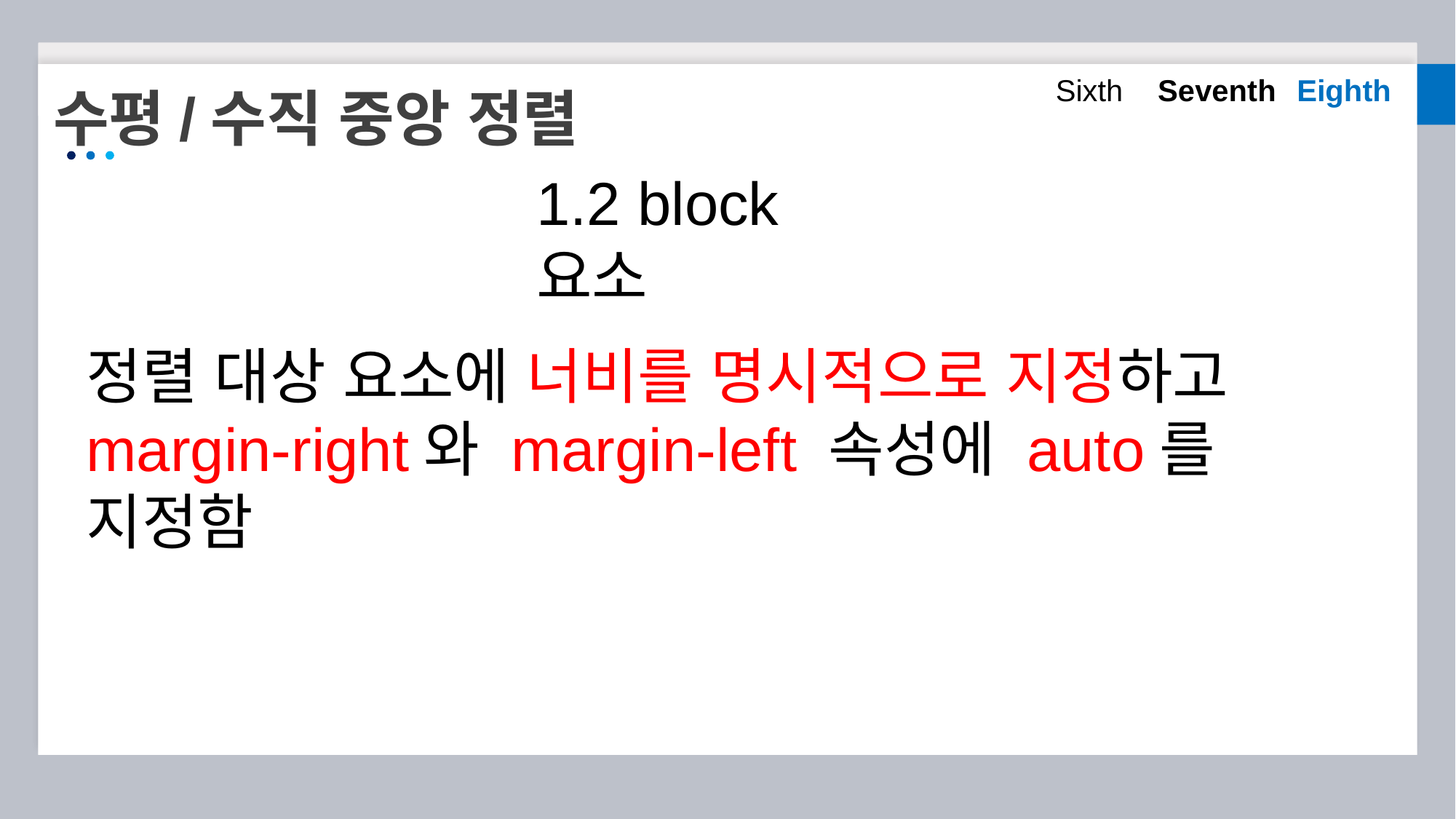

Sixth
Seventh
Eighth
수평/수직 중앙 정렬

1.2 block 요소
정렬 대상 요소에 너비를 명시적으로 지정하고 margin-right와 margin-left 속성에 auto를 지정함